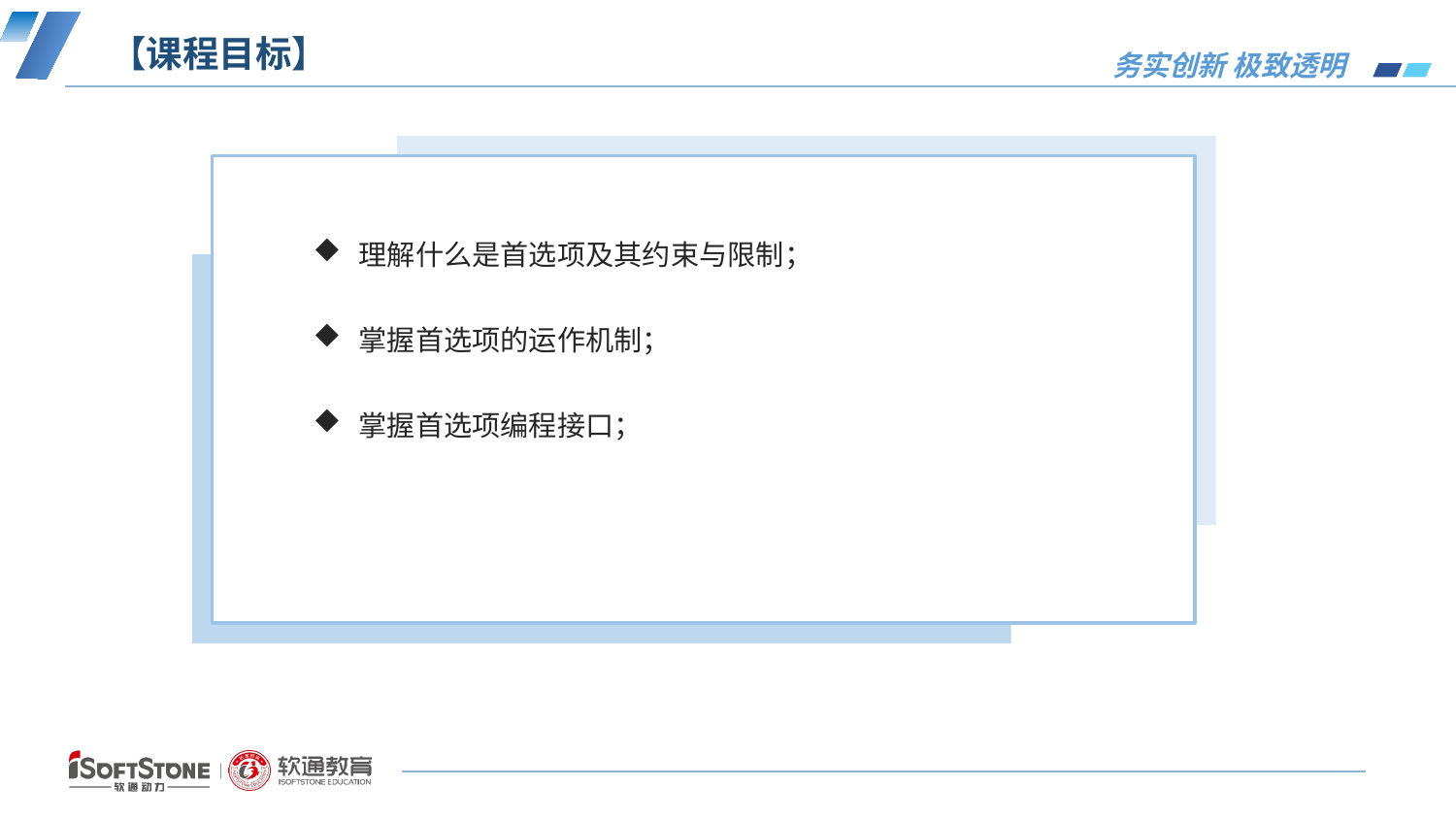

# 【课程目标】

理解什么是首选项及其约束与限制；
掌握首选项的运作机制；
掌握首选项编程接口；